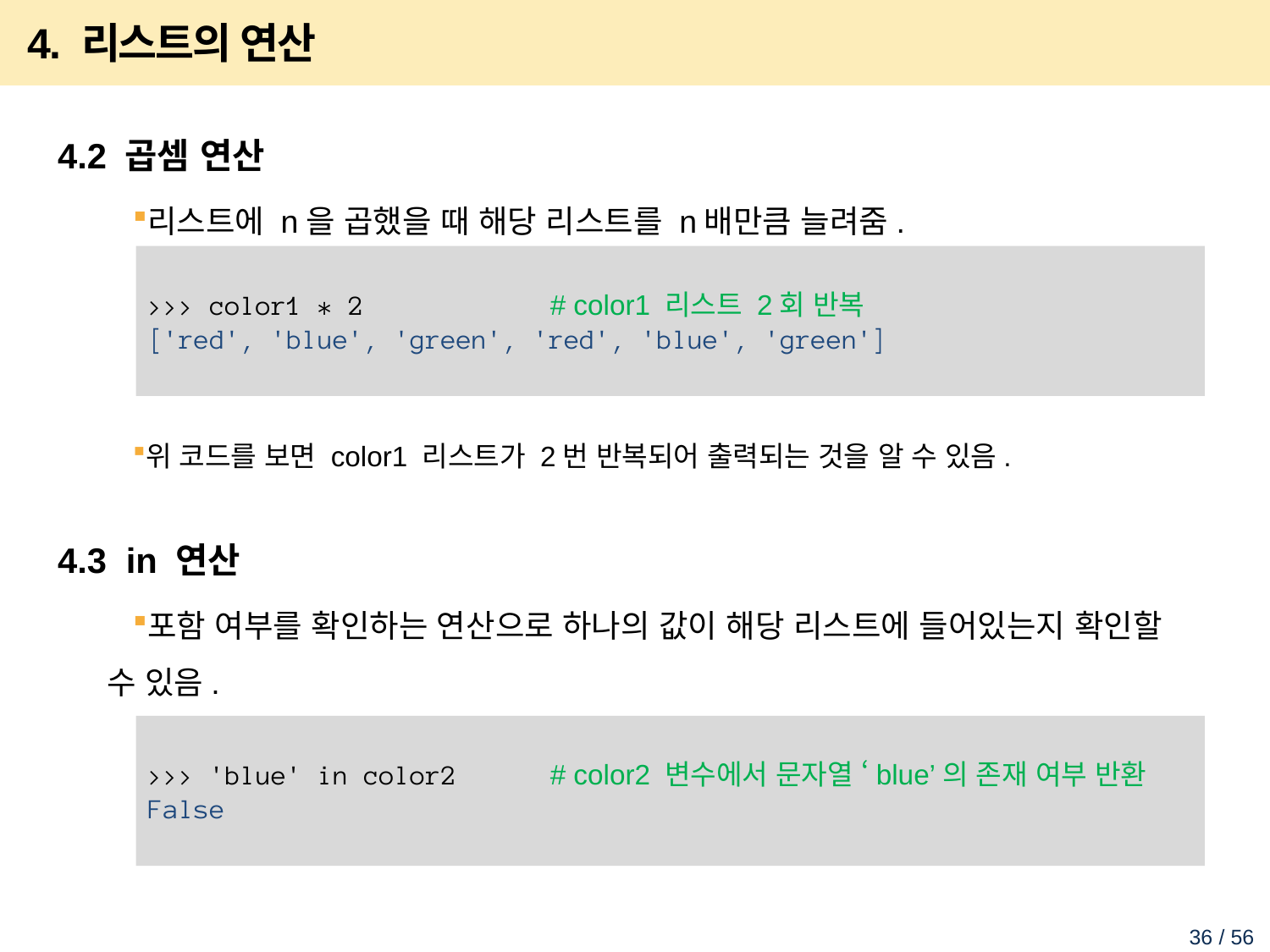

# 4. 리스트의 연산
4.2 곱셈 연산
리스트에 n을 곱했을 때 해당 리스트를 n배만큼 늘려줌.

위 코드를 보면 color1 리스트가 2번 반복되어 출력되는 것을 알 수 있음.

4.3  in 연산
포함 여부를 확인하는 연산으로 하나의 값이 해당 리스트에 들어있는지 확인할 수 있음.

>>> color1 * 2            # color1 리스트 2회 반복
['red', 'blue', 'green', 'red', 'blue', 'green']
>>> 'blue' in color2      # color2 변수에서 문자열 ‘blue’의 존재 여부 반환
False